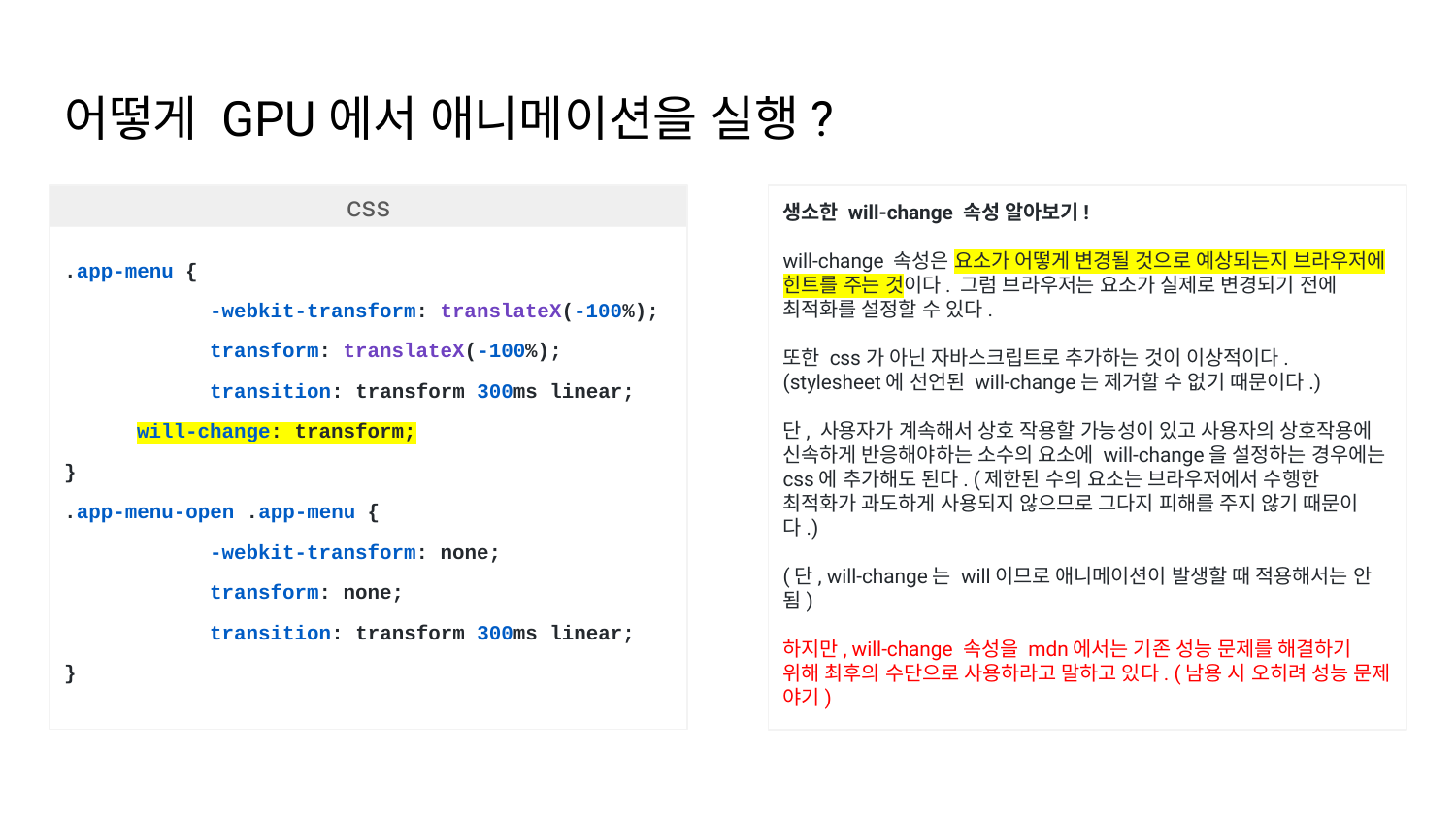

# 어떻게 GPU에서 애니메이션을 실행?
css
생소한 will-change 속성 알아보기!

will-change 속성은 요소가 어떻게 변경될 것으로 예상되는지 브라우저에 힌트를 주는 것이다. 그럼 브라우저는 요소가 실제로 변경되기 전에 최적화를 설정할 수 있다.

또한 css가 아닌 자바스크립트로 추가하는 것이 이상적이다.
(stylesheet에 선언된 will-change는 제거할 수 없기 때문이다.)

단, 사용자가 계속해서 상호 작용할 가능성이 있고 사용자의 상호작용에 신속하게 반응해야하는 소수의 요소에 will-change을 설정하는 경우에는 css에 추가해도 된다. (제한된 수의 요소는 브라우저에서 수행한 최적화가 과도하게 사용되지 않으므로 그다지 피해를 주지 않기 때문이다.)

(단, will-change는 will이므로 애니메이션이 발생할 때 적용해서는 안됨)

하지만, will-change 속성을 mdn에서는 기존 성능 문제를 해결하기 위해 최후의 수단으로 사용하라고 말하고 있다. (남용 시 오히려 성능 문제 야기)
.app-menu {
	-webkit-transform: translateX(-100%);
	transform: translateX(-100%);
	transition: transform 300ms linear;
will-change: transform;
}
.app-menu-open .app-menu {
	-webkit-transform: none;
	transform: none;
	transition: transform 300ms linear;
}